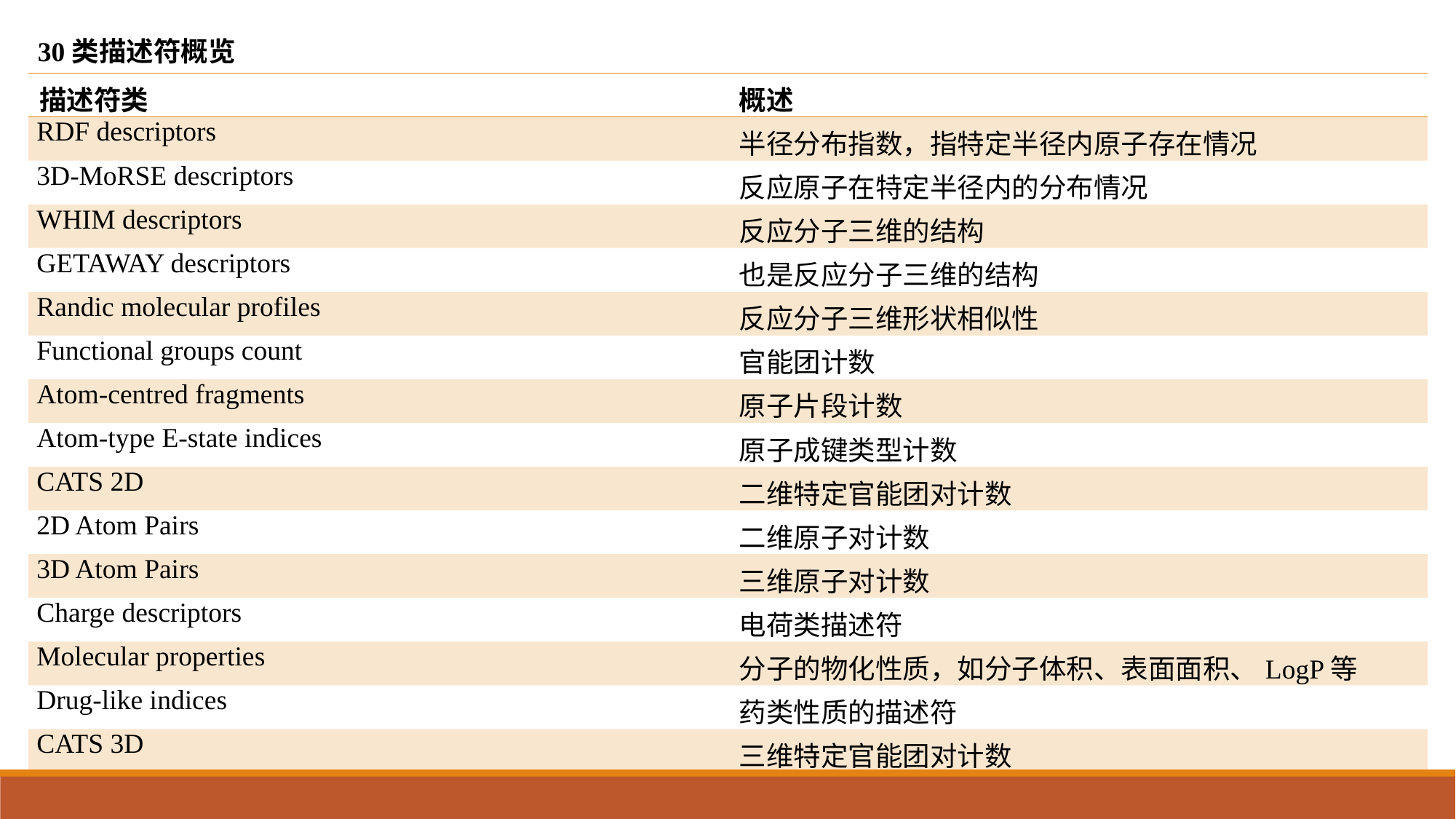

30类描述符概览
| 描述符类 | 概述 |
| --- | --- |
| RDF descriptors | 半径分布指数，指特定半径内原子存在情况 |
| 3D-MoRSE descriptors | 反应原子在特定半径内的分布情况 |
| WHIM descriptors | 反应分子三维的结构 |
| GETAWAY descriptors | 也是反应分子三维的结构 |
| Randic molecular profiles | 反应分子三维形状相似性 |
| Functional groups count | 官能团计数 |
| Atom-centred fragments | 原子片段计数 |
| Atom-type E-state indices | 原子成键类型计数 |
| CATS 2D | 二维特定官能团对计数 |
| 2D Atom Pairs | 二维原子对计数 |
| 3D Atom Pairs | 三维原子对计数 |
| Charge descriptors | 电荷类描述符 |
| Molecular properties | 分子的物化性质，如分子体积、表面面积、LogP等 |
| Drug-like indices | 药类性质的描述符 |
| CATS 3D | 三维特定官能团对计数 |